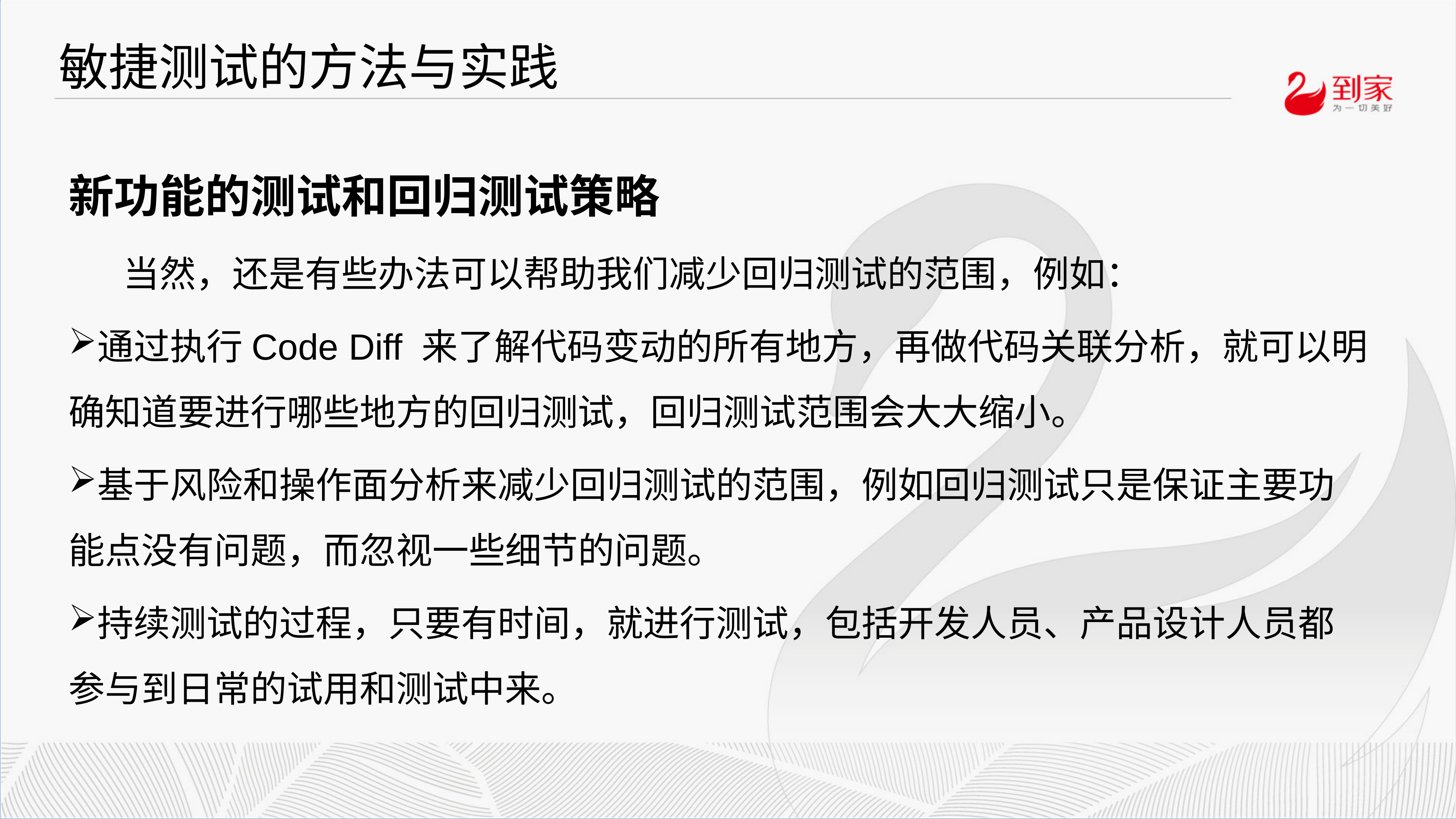

# 敏捷测试的方法与实践
新功能的测试和回归测试策略
	当然，还是有些办法可以帮助我们减少回归测试的范围，例如：
通过执行Code Diff 来了解代码变动的所有地方，再做代码关联分析，就可以明确知道要进行哪些地方的回归测试，回归测试范围会大大缩小。
基于风险和操作面分析来减少回归测试的范围，例如回归测试只是保证主要功能点没有问题，而忽视一些细节的问题。
持续测试的过程，只要有时间，就进行测试，包括开发人员、产品设计人员都参与到日常的试用和测试中来。